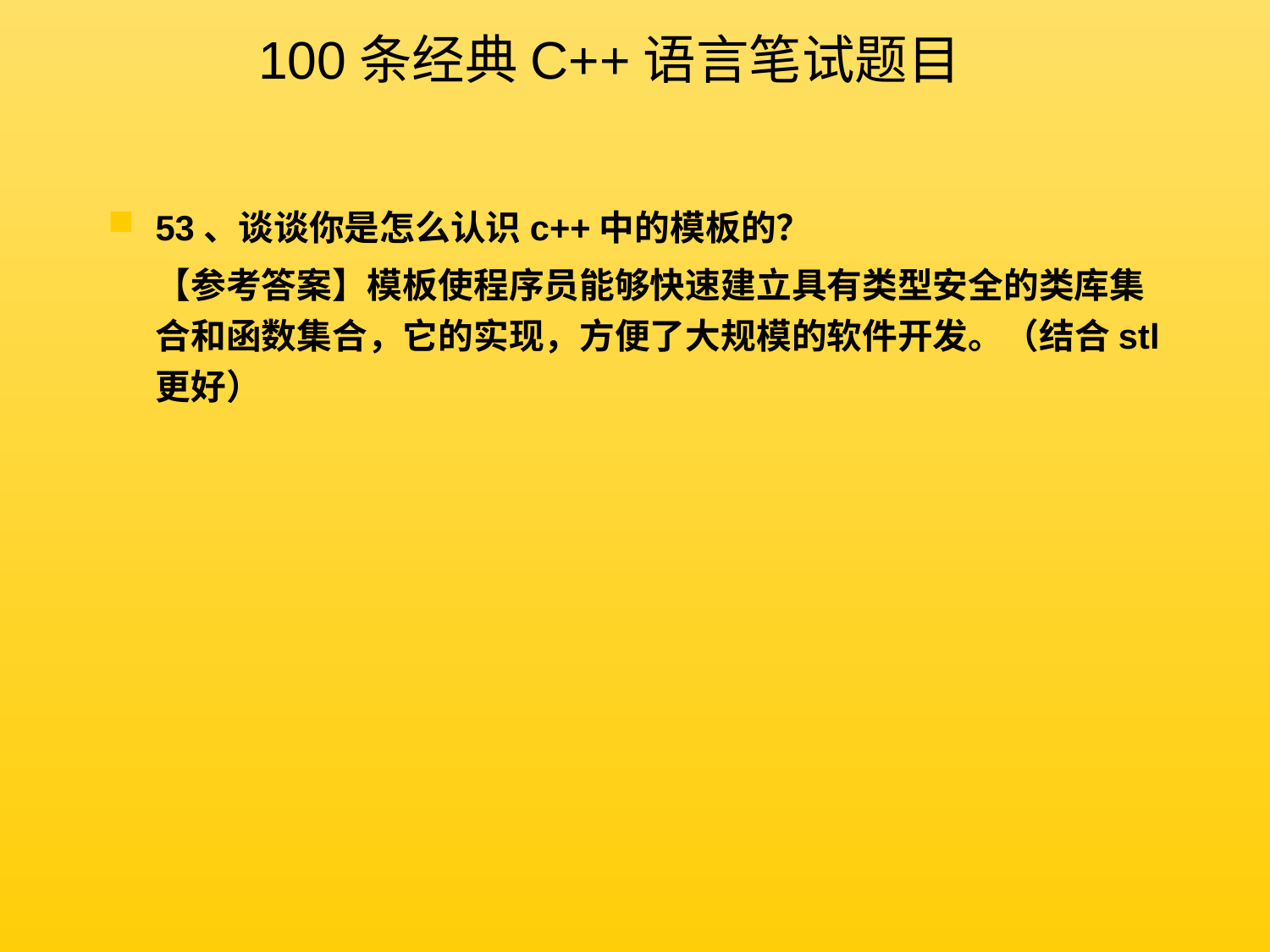

100条经典C++语言笔试题目
53、谈谈你是怎么认识c++中的模板的？
	【参考答案】模板使程序员能够快速建立具有类型安全的类库集合和函数集合，它的实现，方便了大规模的软件开发。（结合stl更好）